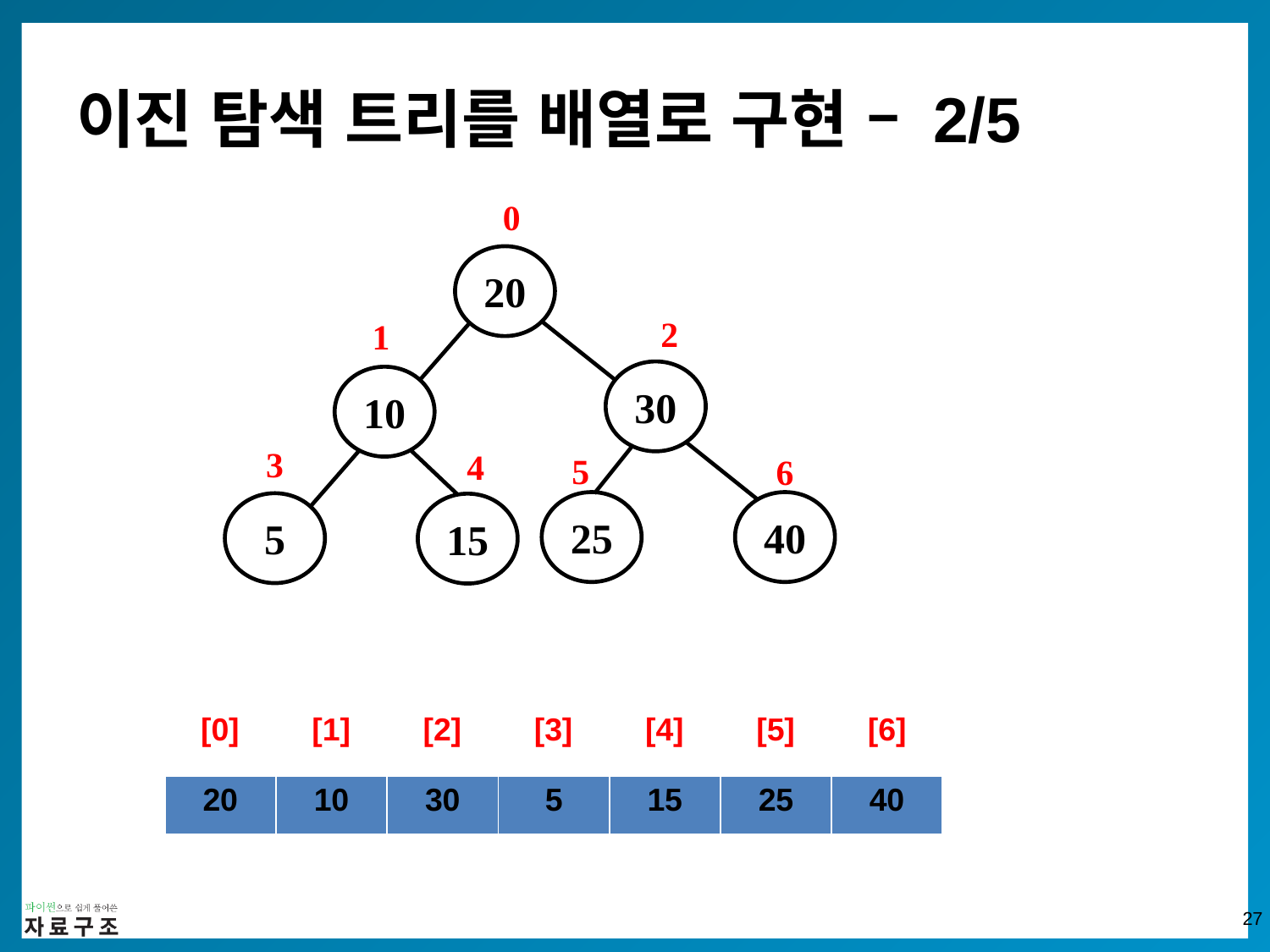

# 이진 탐색 트리를 배열로 구현 – 2/5
0
20
2
1
30
10
3
4
5
6
25
40
5
15
| [0] | [1] | [2] | [3] | [4] | [5] | [6] |
| --- | --- | --- | --- | --- | --- | --- |
| 20 | 10 | 30 | 5 | 15 | 25 | 40 |
| --- | --- | --- | --- | --- | --- | --- |